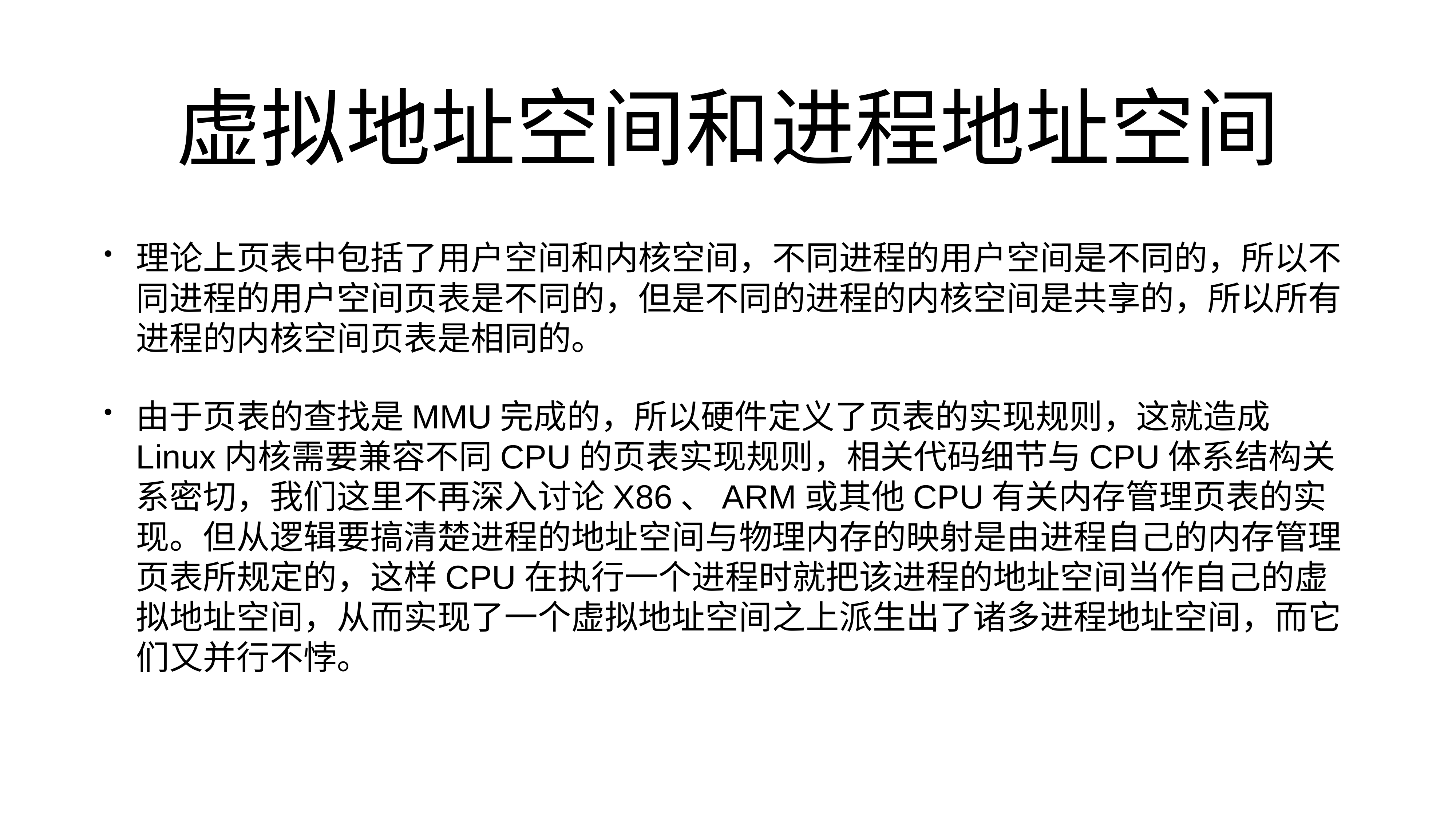

# 虚拟地址空间和进程地址空间
理论上页表中包括了用户空间和内核空间，不同进程的用户空间是不同的，所以不同进程的用户空间页表是不同的，但是不同的进程的内核空间是共享的，所以所有进程的内核空间页表是相同的。
由于页表的查找是MMU完成的，所以硬件定义了页表的实现规则，这就造成Linux内核需要兼容不同CPU的页表实现规则，相关代码细节与CPU体系结构关系密切，我们这里不再深入讨论X86、ARM或其他CPU有关内存管理页表的实现。但从逻辑要搞清楚进程的地址空间与物理内存的映射是由进程自己的内存管理页表所规定的，这样CPU在执行一个进程时就把该进程的地址空间当作自己的虚拟地址空间，从而实现了一个虚拟地址空间之上派生出了诸多进程地址空间，而它们又并行不悖。